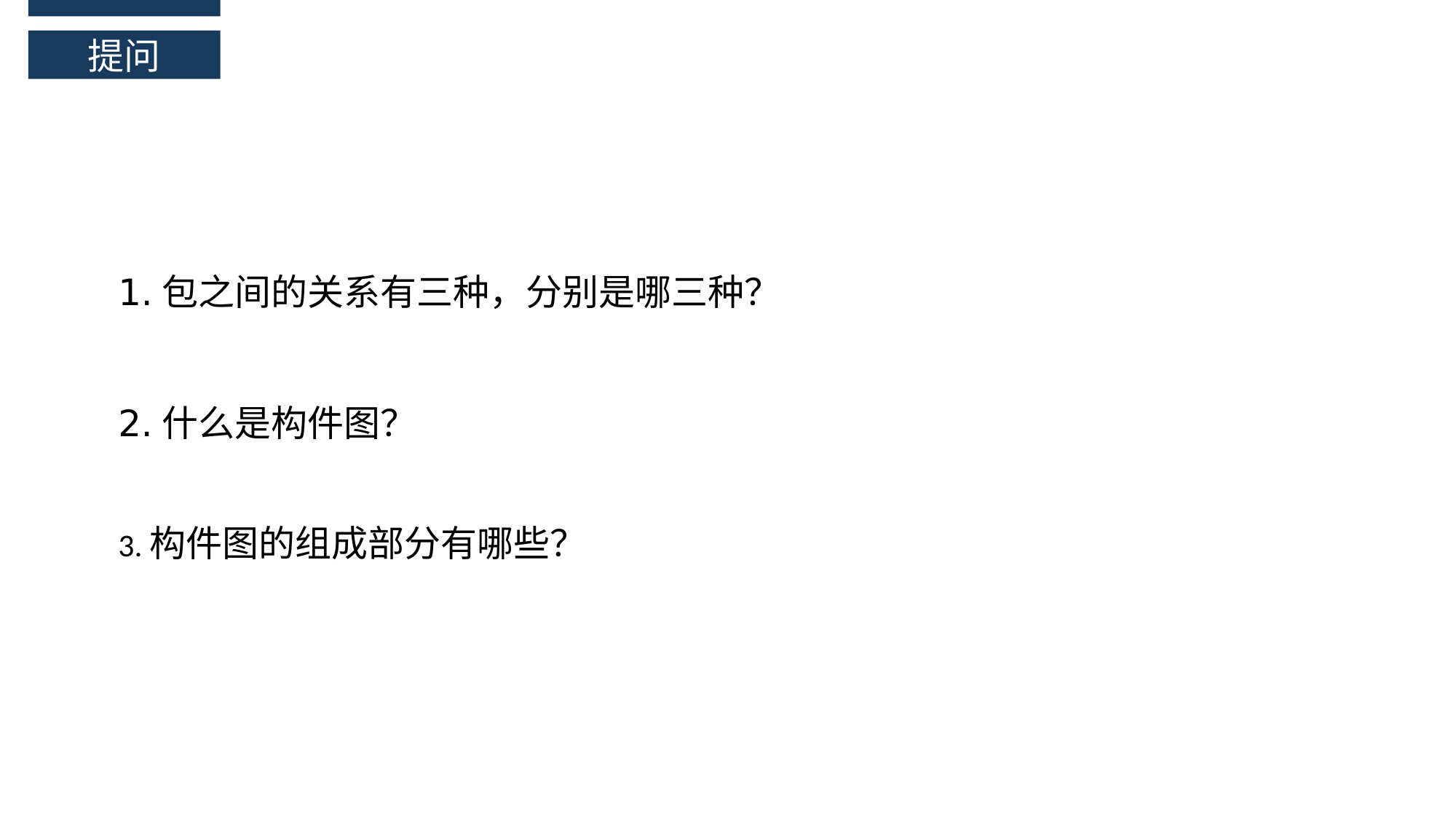

提问
1.包之间的关系有三种，分别是哪三种？

2.什么是构件图？

3.构件图的组成部分有哪些？